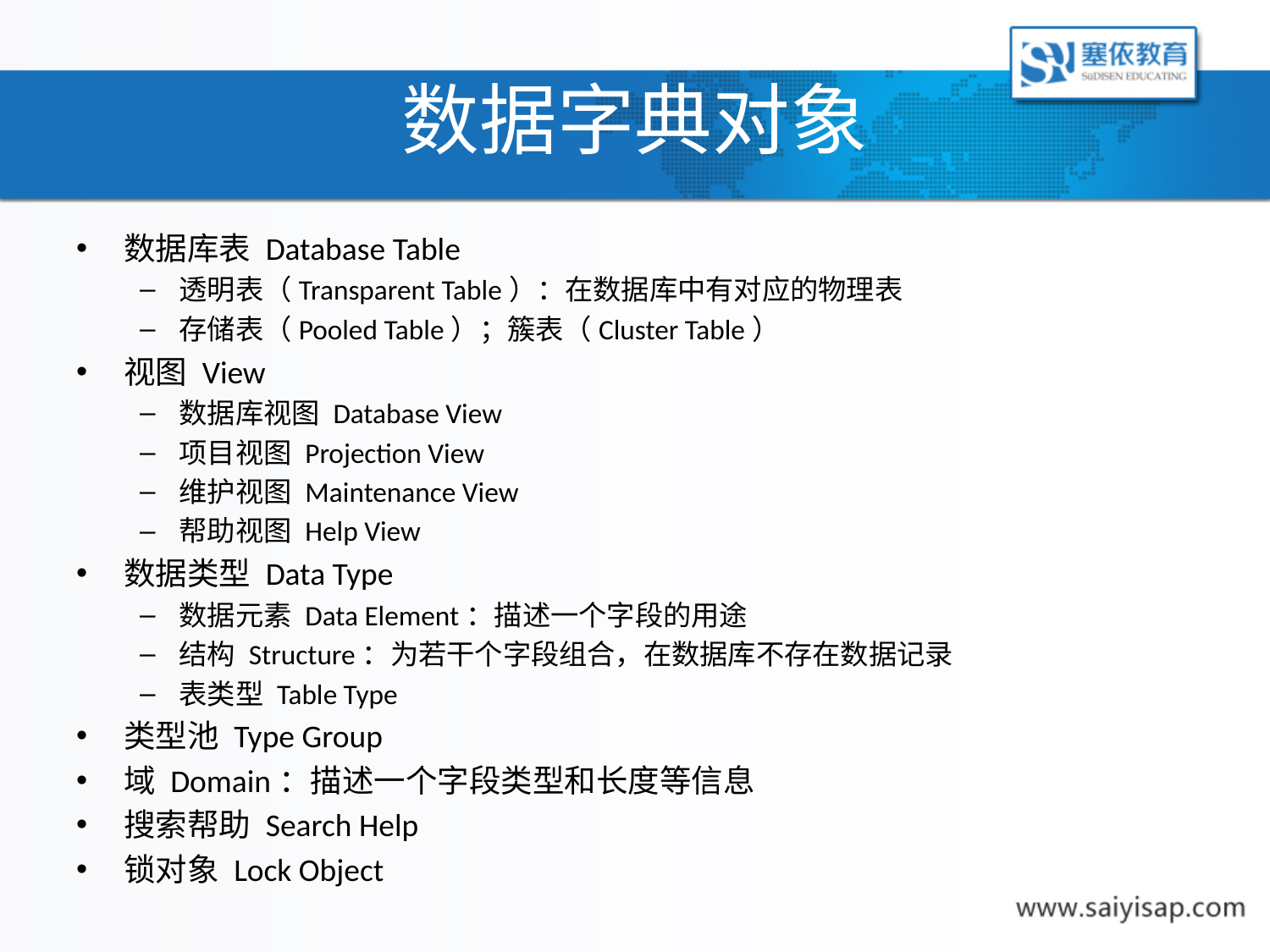

# 数据字典对象
数据库表 Database Table
透明表（Transparent Table）：在数据库中有对应的物理表
存储表（Pooled Table）；簇表（Cluster Table）
视图 View
数据库视图 Database View
项目视图 Projection View
维护视图 Maintenance View
帮助视图 Help View
数据类型 Data Type
数据元素 Data Element：描述一个字段的用途
结构 Structure：为若干个字段组合，在数据库不存在数据记录
表类型 Table Type
类型池 Type Group
域 Domain：描述一个字段类型和长度等信息
搜索帮助 Search Help
锁对象 Lock Object